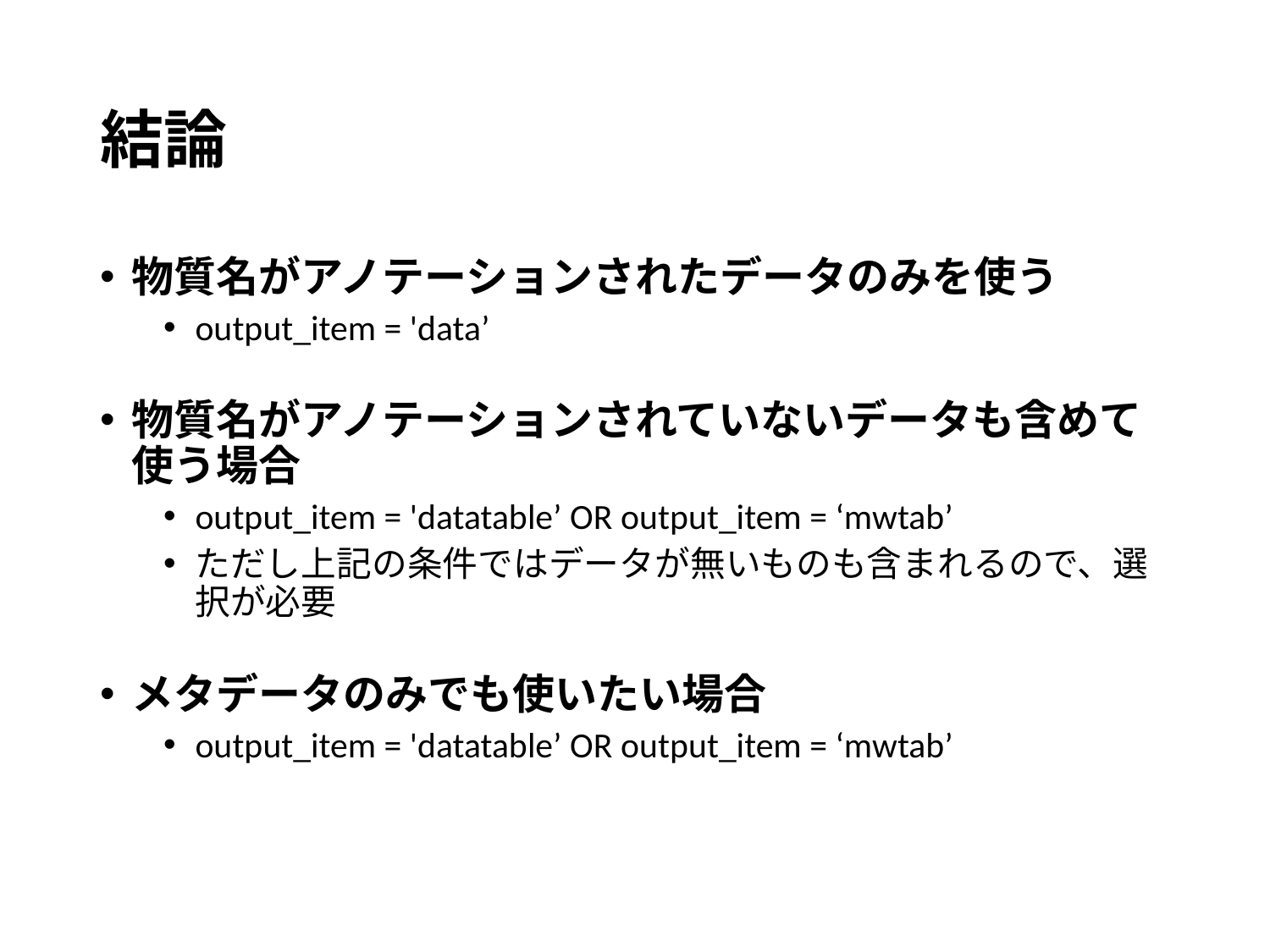

# 結論
物質名がアノテーションされたデータのみを使う
output_item = 'data’

物質名がアノテーションされていないデータも含めて使う場合
output_item = 'datatable’ OR output_item = ‘mwtab’
ただし上記の条件ではデータが無いものも含まれるので、選択が必要

メタデータのみでも使いたい場合
output_item = 'datatable’ OR output_item = ‘mwtab’